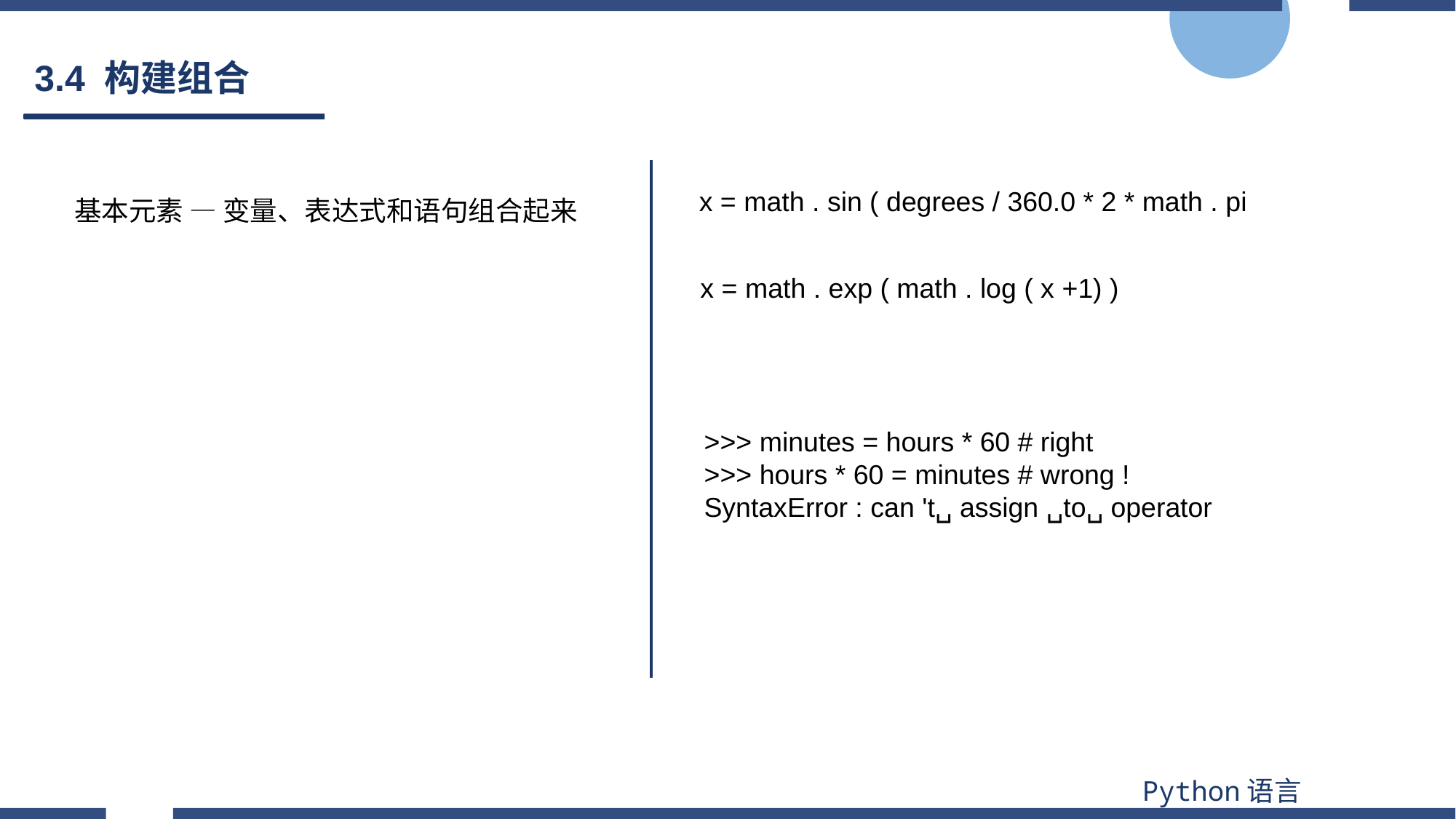

# 3.4 构建组合
基本元素 — 变量、表达式和语句组合起来
x = math . sin ( degrees / 360.0 * 2 * math . pi
x = math . exp ( math . log ( x +1) )
>>> minutes = hours * 60 # right
>>> hours * 60 = minutes # wrong !
SyntaxError : can 't␣ assign ␣to␣ operator